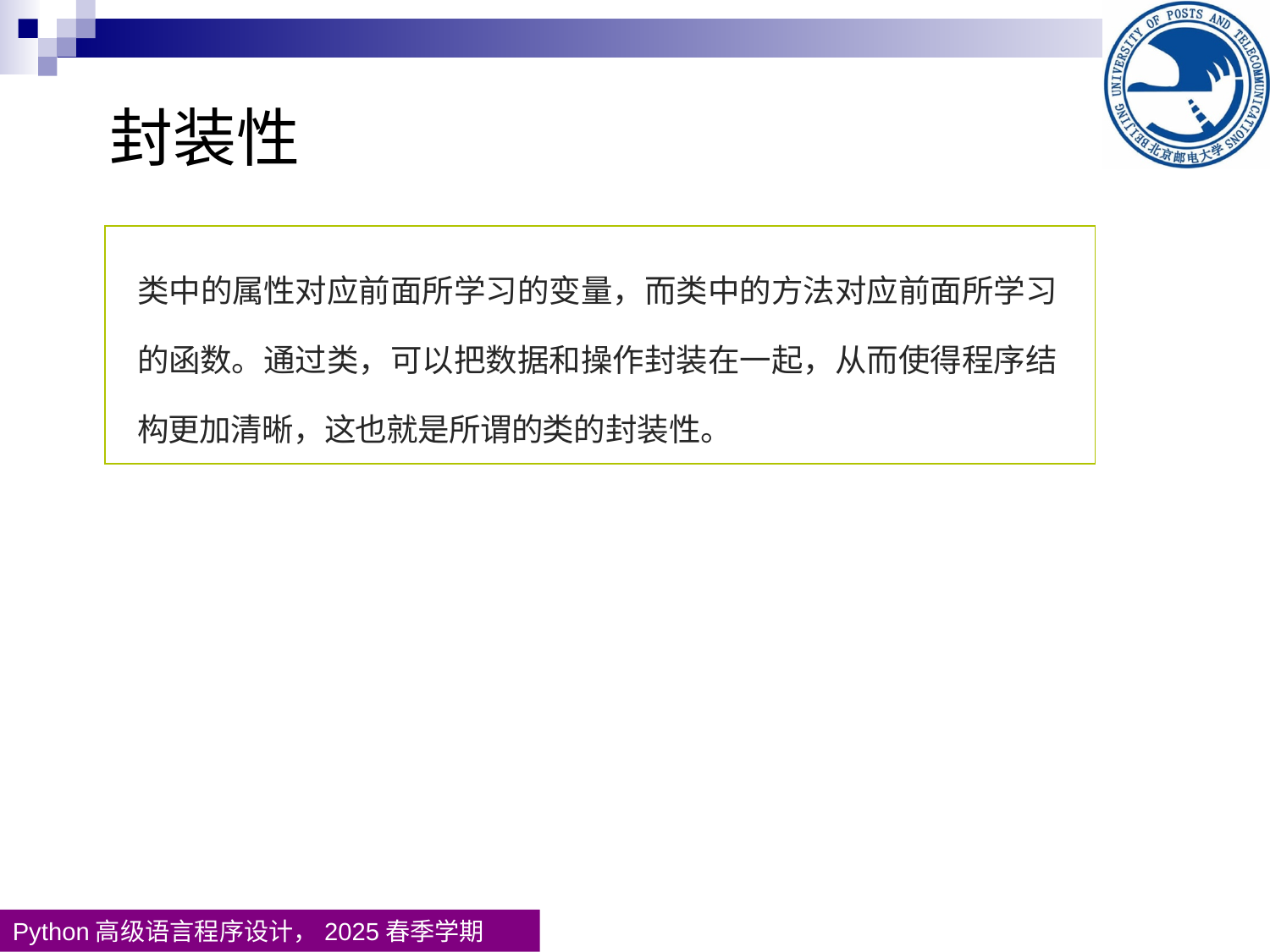

封装性
| 类中的属性对应前面所学习的变量，而类中的方法对应前面所学习 的函数。通过类，可以把数据和操作封装在一起，从而使得程序结 构更加清晰，这也就是所谓的类的封装性。 |
| --- |